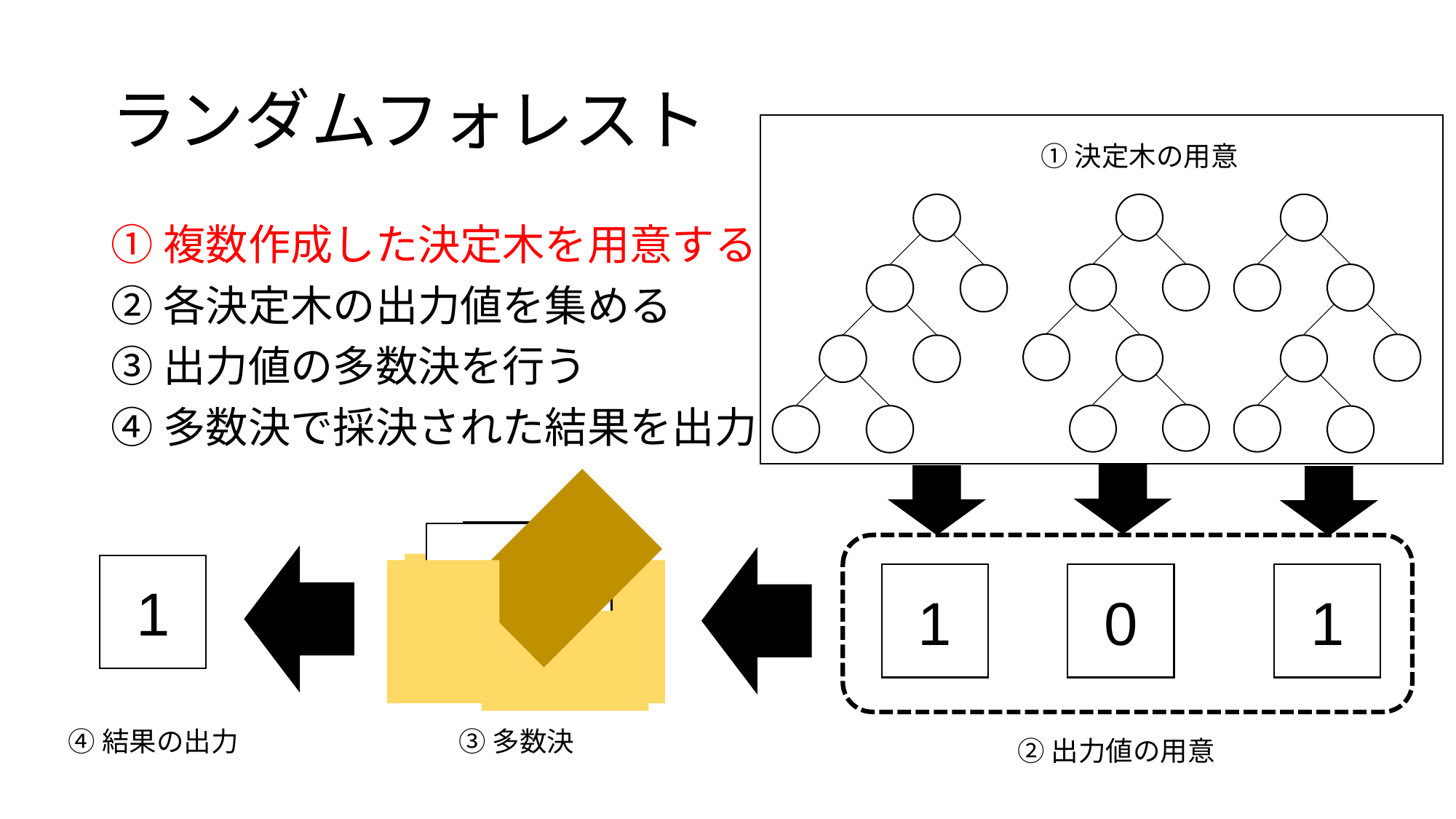

# ランダムフォレスト

①決定木の用意

①複数作成した決定木を用意する
②各決定木の出力値を集める
③出力値の多数決を行う
④多数決で採決された結果を出力

0
1
1

1

1
1
0

④結果の出力
③多数決
②出力値の用意